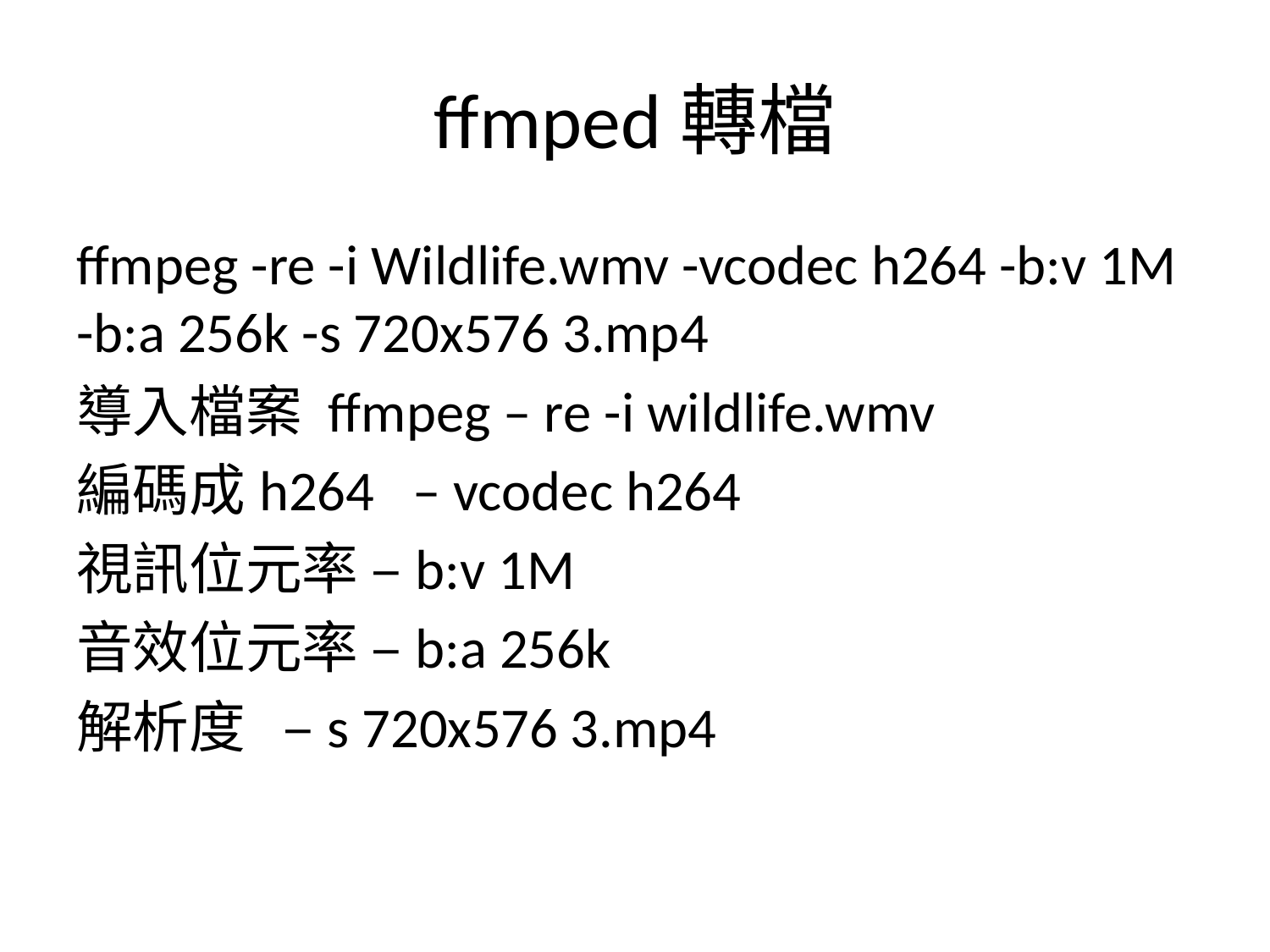

# ffmped轉檔
ffmpeg -re -i Wildlife.wmv -vcodec h264 -b:v 1M -b:a 256k -s 720x576 3.mp4
導入檔案 ffmpeg – re -i wildlife.wmv
編碼成h264   – vcodec h264
視訊位元率 –b:v 1M
音效位元率 –b:a 256k
解析度   –s 720x576 3.mp4